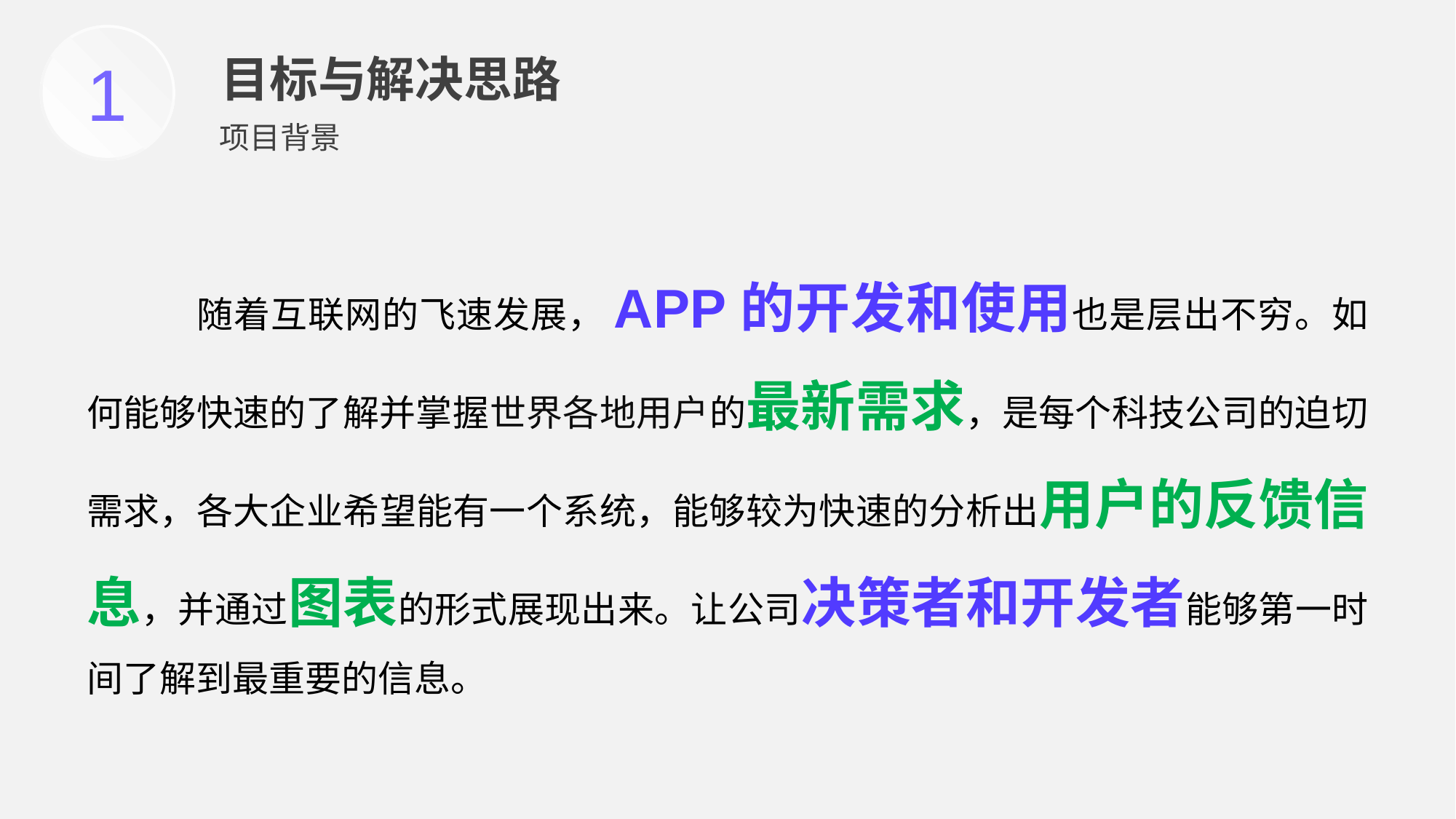

1
目标与解决思路
项目背景
	随着互联网的飞速发展，APP的开发和使用也是层出不穷。如何能够快速的了解并掌握世界各地用户的最新需求，是每个科技公司的迫切需求，各大企业希望能有一个系统，能够较为快速的分析出用户的反馈信息，并通过图表的形式展现出来。让公司决策者和开发者能够第一时间了解到最重要的信息。